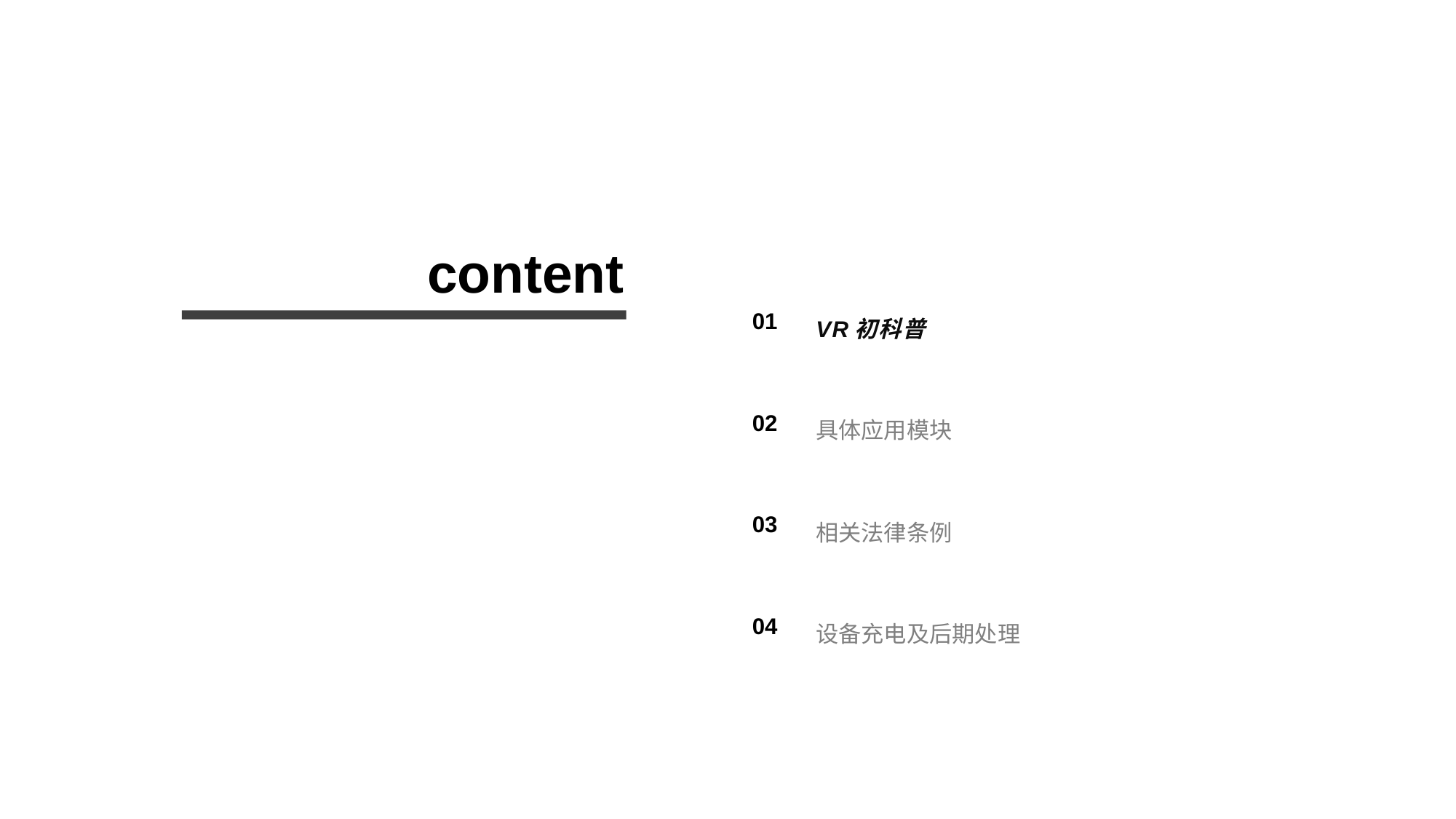

content
VR初科普
01

具体应用模块
02
相关法律条例
03
设备充电及后期处理
04